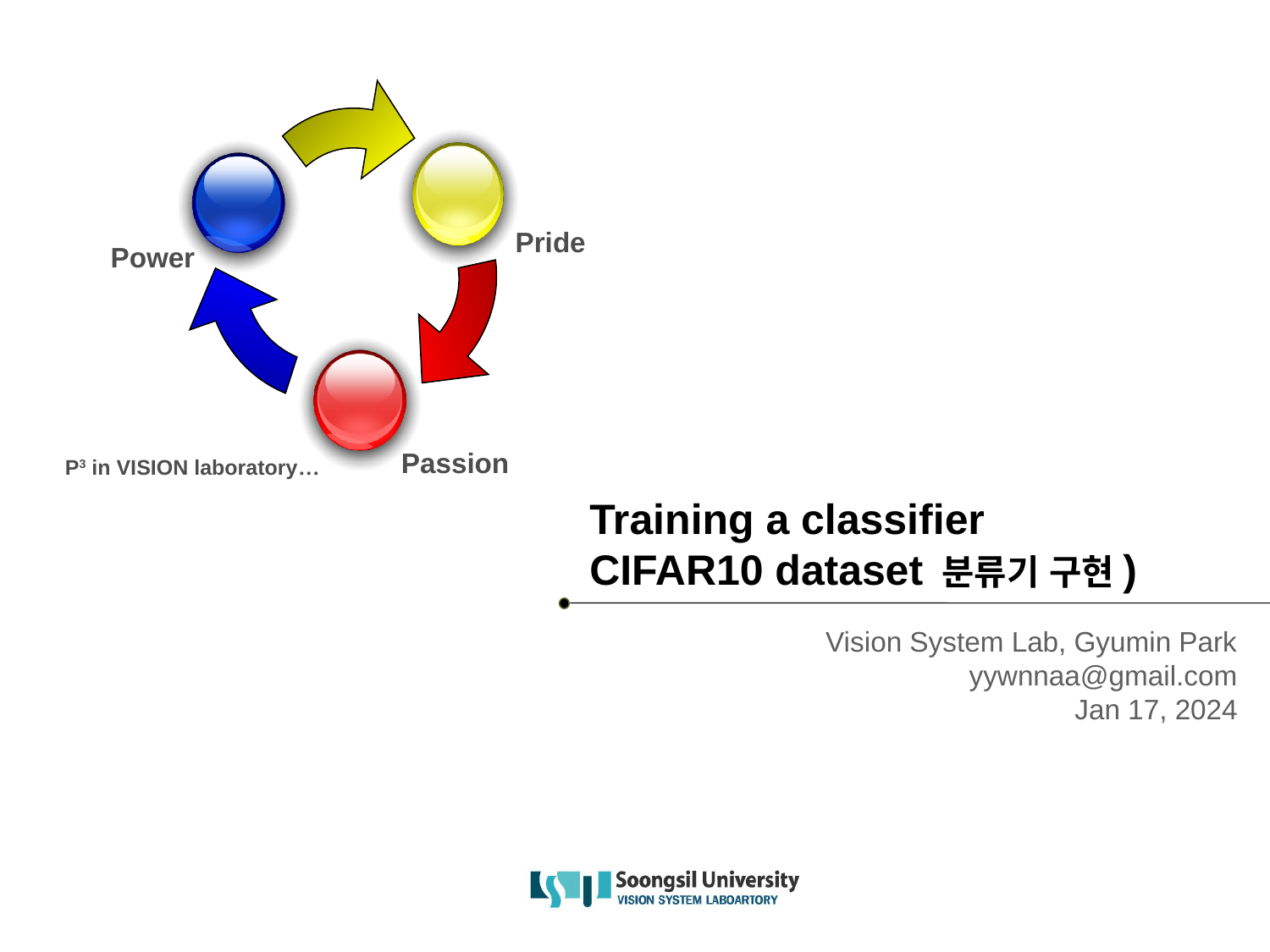

# Training a classifier CIFAR10 dataset 분류기 구현)
Vision System Lab, Gyumin Park
yywnnaa@gmail.com
Jan 17, 2024